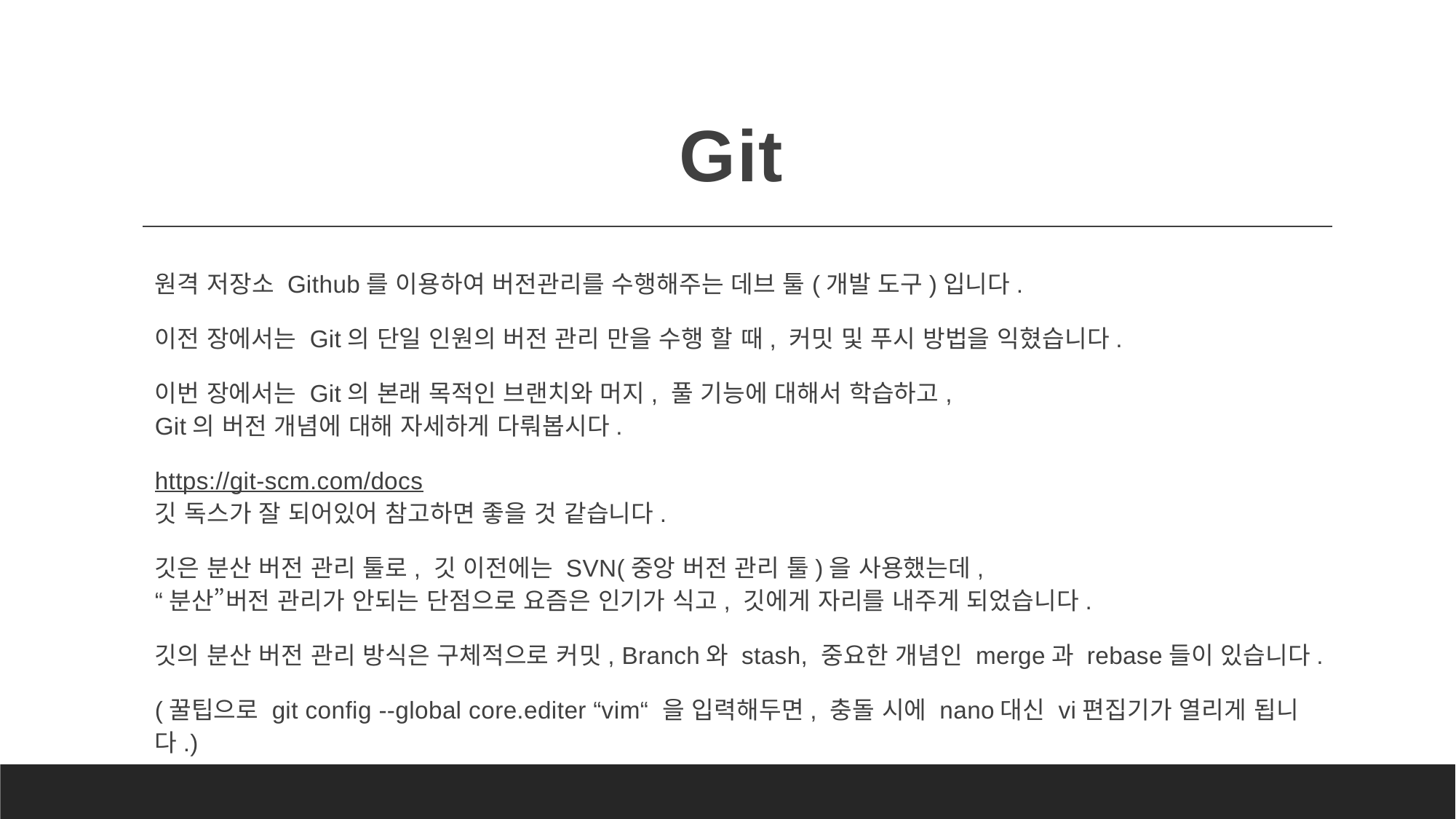

# Git
원격 저장소 Github를 이용하여 버전관리를 수행해주는 데브 툴(개발 도구)입니다.
이전 장에서는 Git의 단일 인원의 버전 관리 만을 수행 할 때, 커밋 및 푸시 방법을 익혔습니다.
이번 장에서는 Git의 본래 목적인 브랜치와 머지, 풀 기능에 대해서 학습하고,
Git의 버전 개념에 대해 자세하게 다뤄봅시다.
https://git-scm.com/docs
깃 독스가 잘 되어있어 참고하면 좋을 것 같습니다.
깃은 분산 버전 관리 툴로, 깃 이전에는 SVN(중앙 버전 관리 툴)을 사용했는데,
“분산”버전 관리가 안되는 단점으로 요즘은 인기가 식고, 깃에게 자리를 내주게 되었습니다.
깃의 분산 버전 관리 방식은 구체적으로 커밋, Branch와 stash, 중요한 개념인 merge과 rebase들이 있습니다.
(꿀팁으로 git config --global core.editer “vim“ 을 입력해두면, 충돌 시에 nano대신 vi편집기가 열리게 됩니다.)